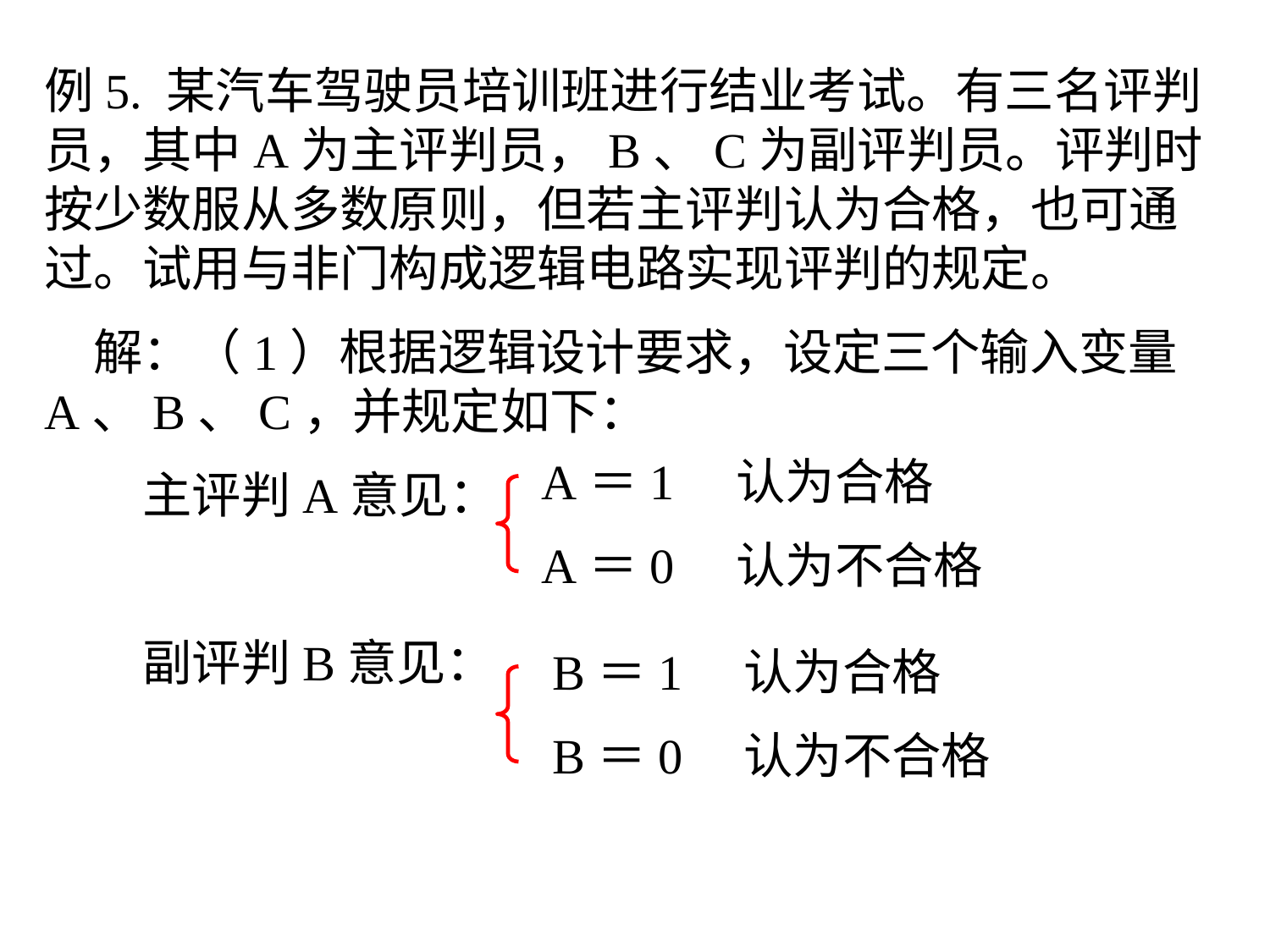

例5. 某汽车驾驶员培训班进行结业考试。有三名评判员，其中A为主评判员，B、C为副评判员。评判时按少数服从多数原则，但若主评判认为合格，也可通过。试用与非门构成逻辑电路实现评判的规定。
　解：（1）根据逻辑设计要求，设定三个输入变量A、B、C，并规定如下：
　　主评判A意见：

　　副评判B意见：

A＝1　认为合格
A＝0　认为不合格

B＝1　认为合格
B＝0　认为不合格